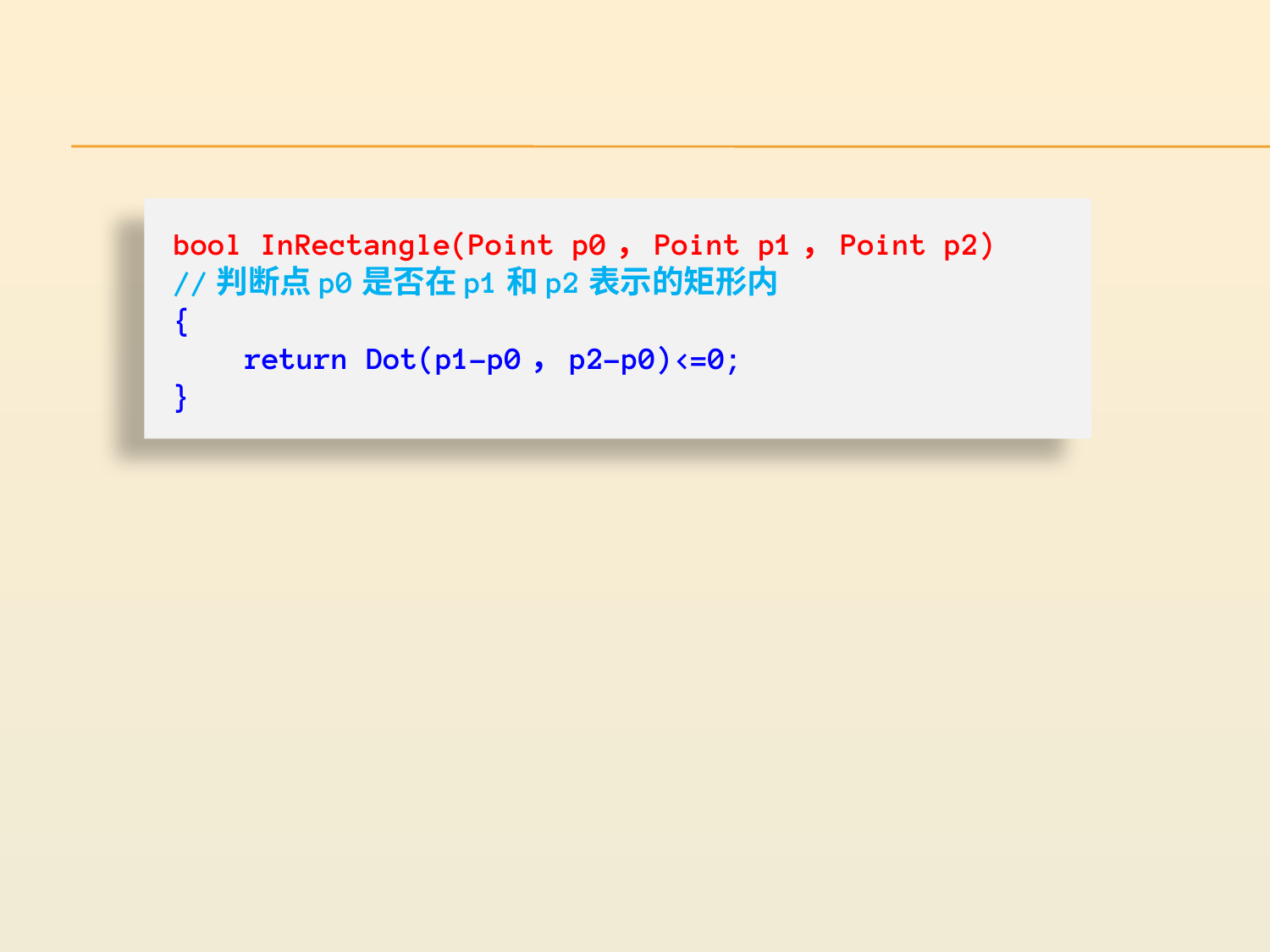

bool InRectangle(Point p0，Point p1，Point p2)
//判断点p0是否在p1和p2表示的矩形内
{
　　return Dot(p1-p0，p2-p0)<=0;
}